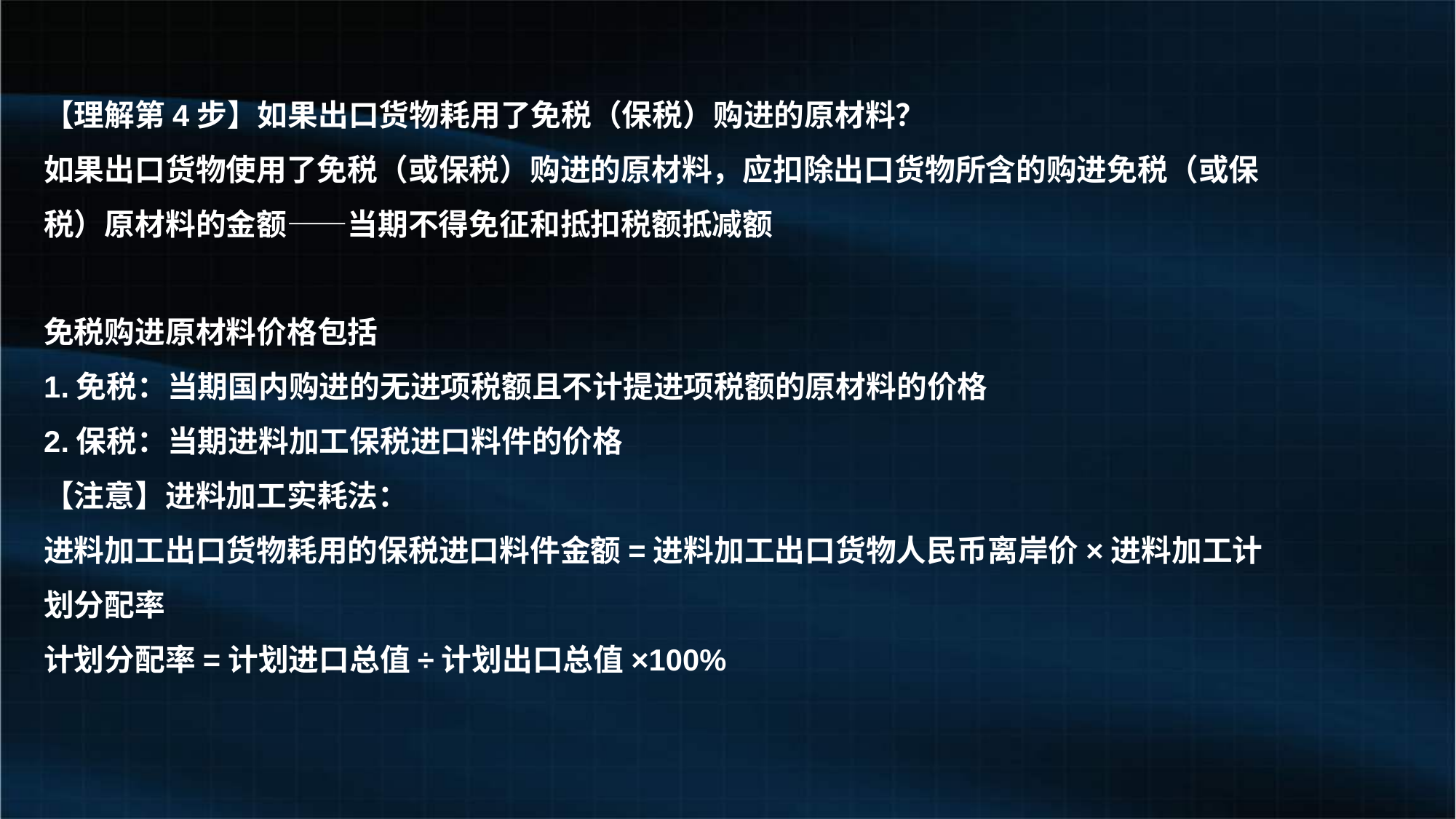

【理解第4步】如果出口货物耗用了免税（保税）购进的原材料？
如果出口货物使用了免税（或保税）购进的原材料，应扣除出口货物所含的购进免税（或保税）原材料的金额——当期不得免征和抵扣税额抵减额

免税购进原材料价格包括
1.免税：当期国内购进的无进项税额且不计提进项税额的原材料的价格
2.保税：当期进料加工保税进口料件的价格
【注意】进料加工实耗法：
进料加工出口货物耗用的保税进口料件金额=进料加工出口货物人民币离岸价×进料加工计划分配率
计划分配率=计划进口总值÷计划出口总值×100%